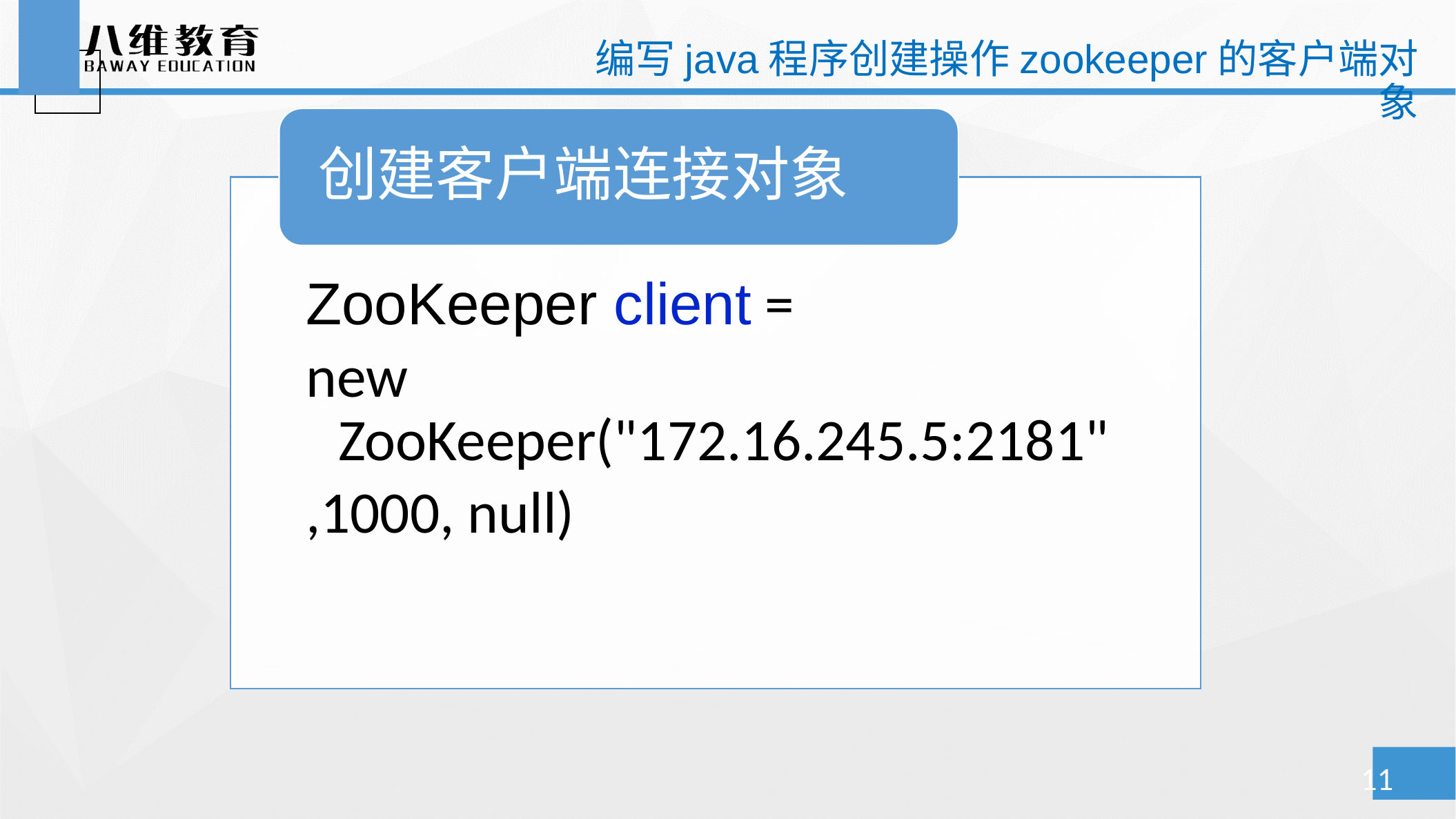

编写java程序创建操作zookeeper的客户端对象

ZooKeeper client =
new  ZooKeeper("172.16.245.5:2181"
,1000, null)

创建客户端连接对象